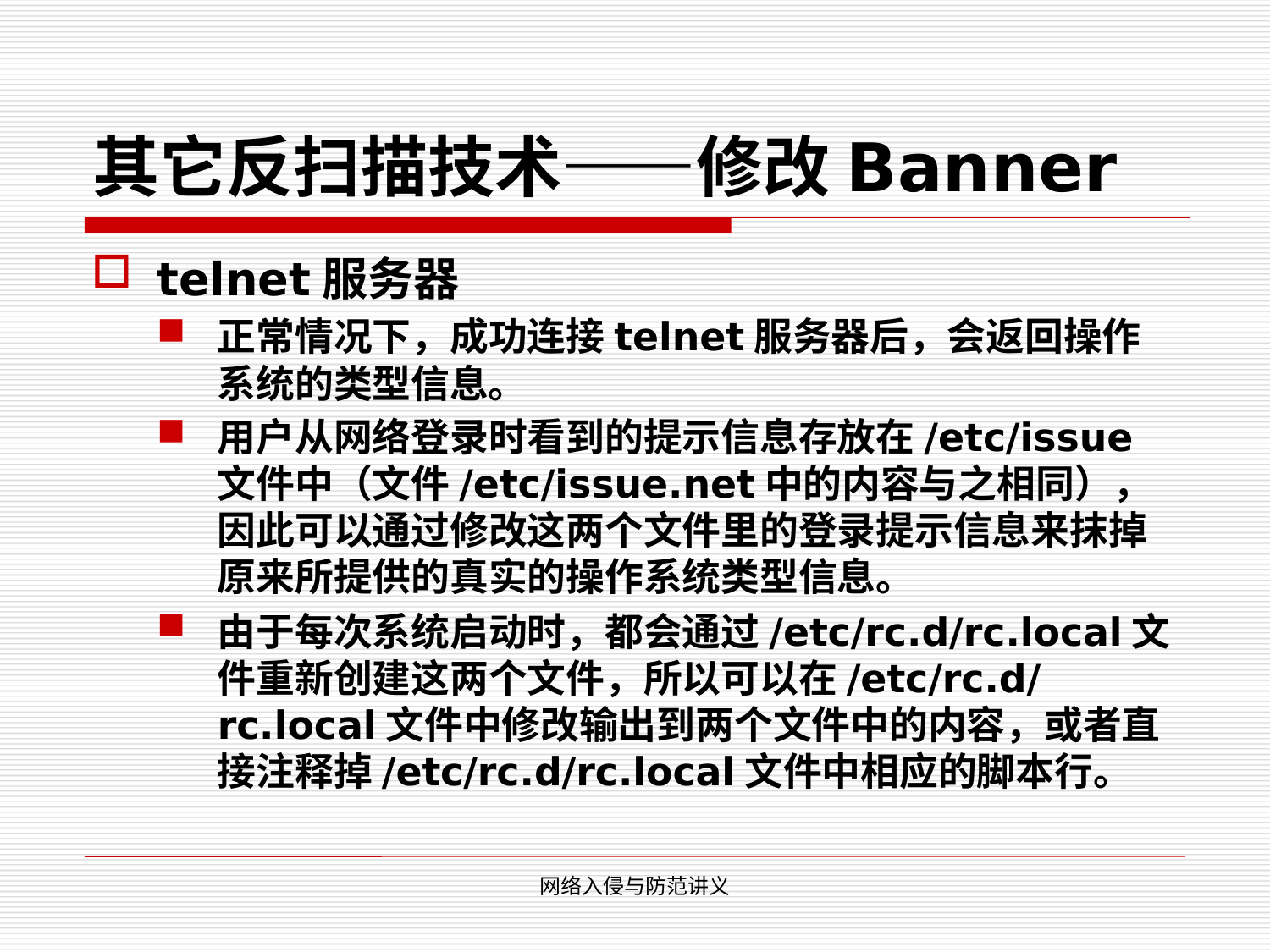

# 其它反扫描技术——修改Banner
telnet服务器
正常情况下，成功连接telnet服务器后，会返回操作系统的类型信息。
用户从网络登录时看到的提示信息存放在/etc/issue文件中（文件/etc/issue.net中的内容与之相同），因此可以通过修改这两个文件里的登录提示信息来抹掉原来所提供的真实的操作系统类型信息。
由于每次系统启动时，都会通过/etc/rc.d/rc.local文件重新创建这两个文件，所以可以在/etc/rc.d/rc.local文件中修改输出到两个文件中的内容，或者直接注释掉/etc/rc.d/rc.local文件中相应的脚本行。
网络入侵与防范讲义
172